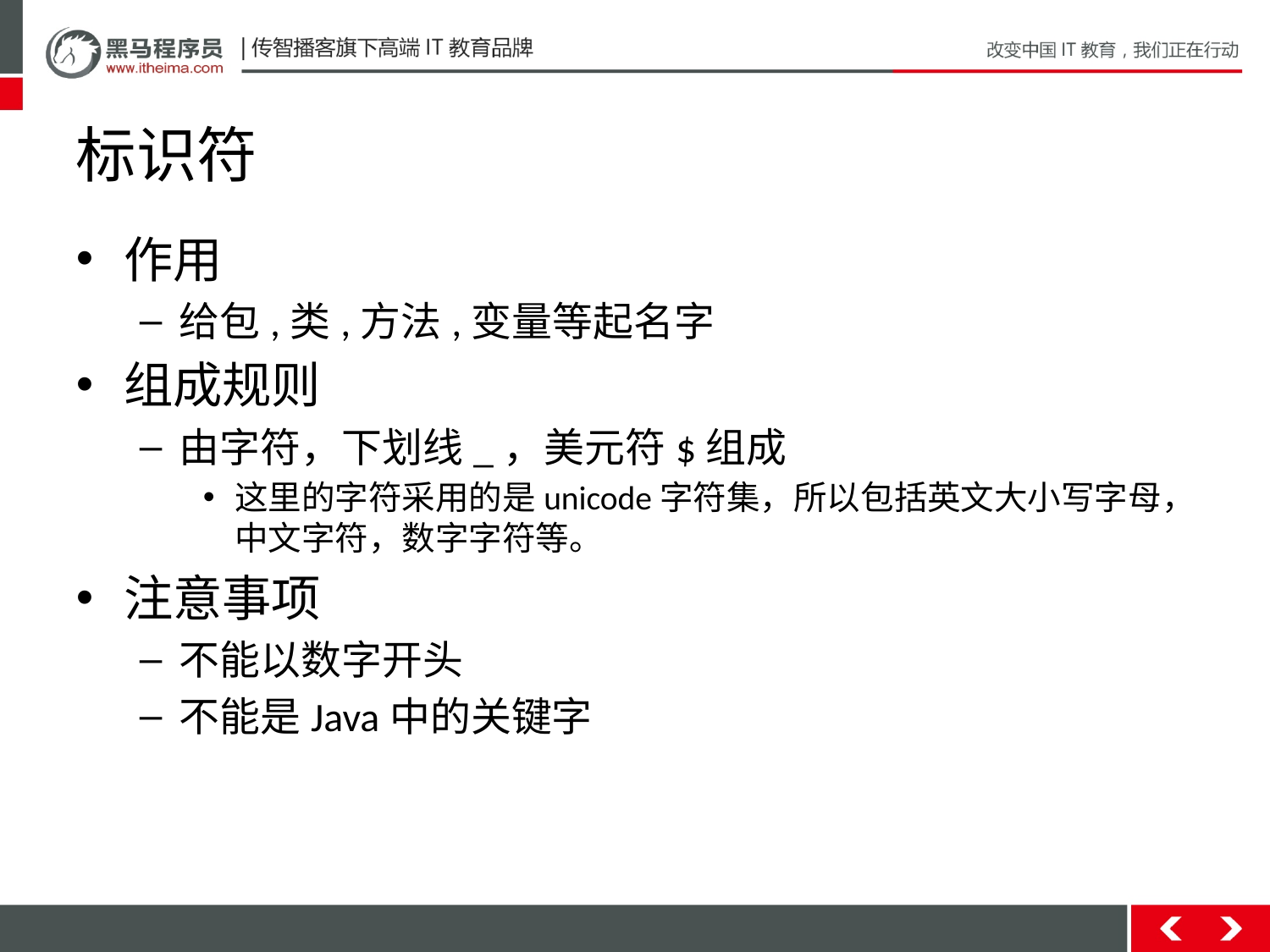

# 标识符
作用
给包,类,方法,变量等起名字
组成规则
由字符，下划线_，美元符$组成
这里的字符采用的是unicode字符集，所以包括英文大小写字母，中文字符，数字字符等。
注意事项
不能以数字开头
不能是Java中的关键字